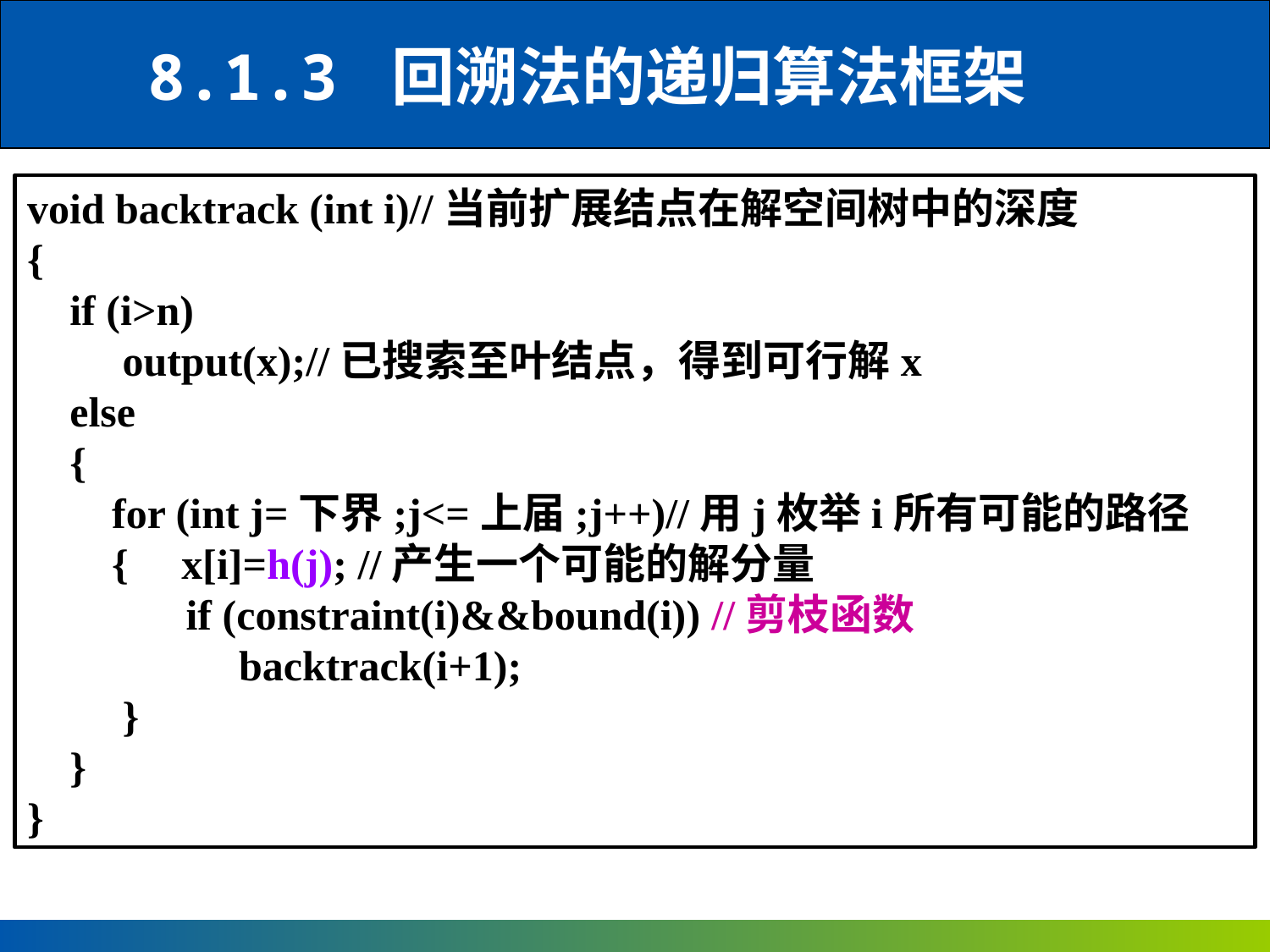

8.1.3 回溯法的递归算法框架
void backtrack (int i)//当前扩展结点在解空间树中的深度
{
    if (i>n)
         output(x);//已搜索至叶结点，得到可行解x
    else
    {
        for (int j=下界;j<=上届;j++)//用j枚举i所有可能的路径
        {     x[i]=h(j); //产生一个可能的解分量
               if (constraint(i)&&bound(i)) //剪枝函数
                    backtrack(i+1);
         }
    }
}